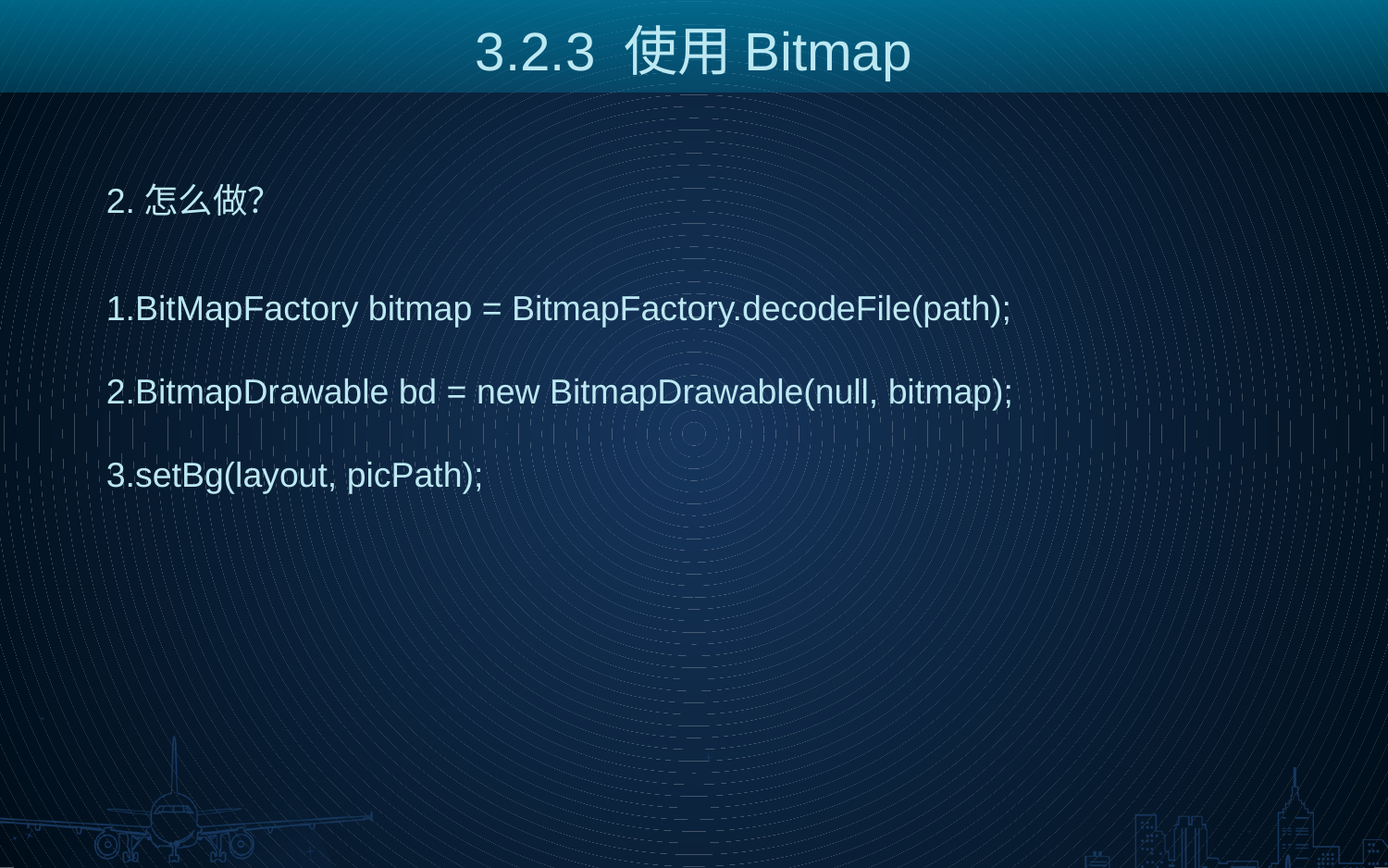

3.2.3 使用Bitmap
2.怎么做？
1.BitMapFactory bitmap = BitmapFactory.decodeFile(path);

2.BitmapDrawable bd = new BitmapDrawable(null, bitmap);

3.setBg(layout, picPath);